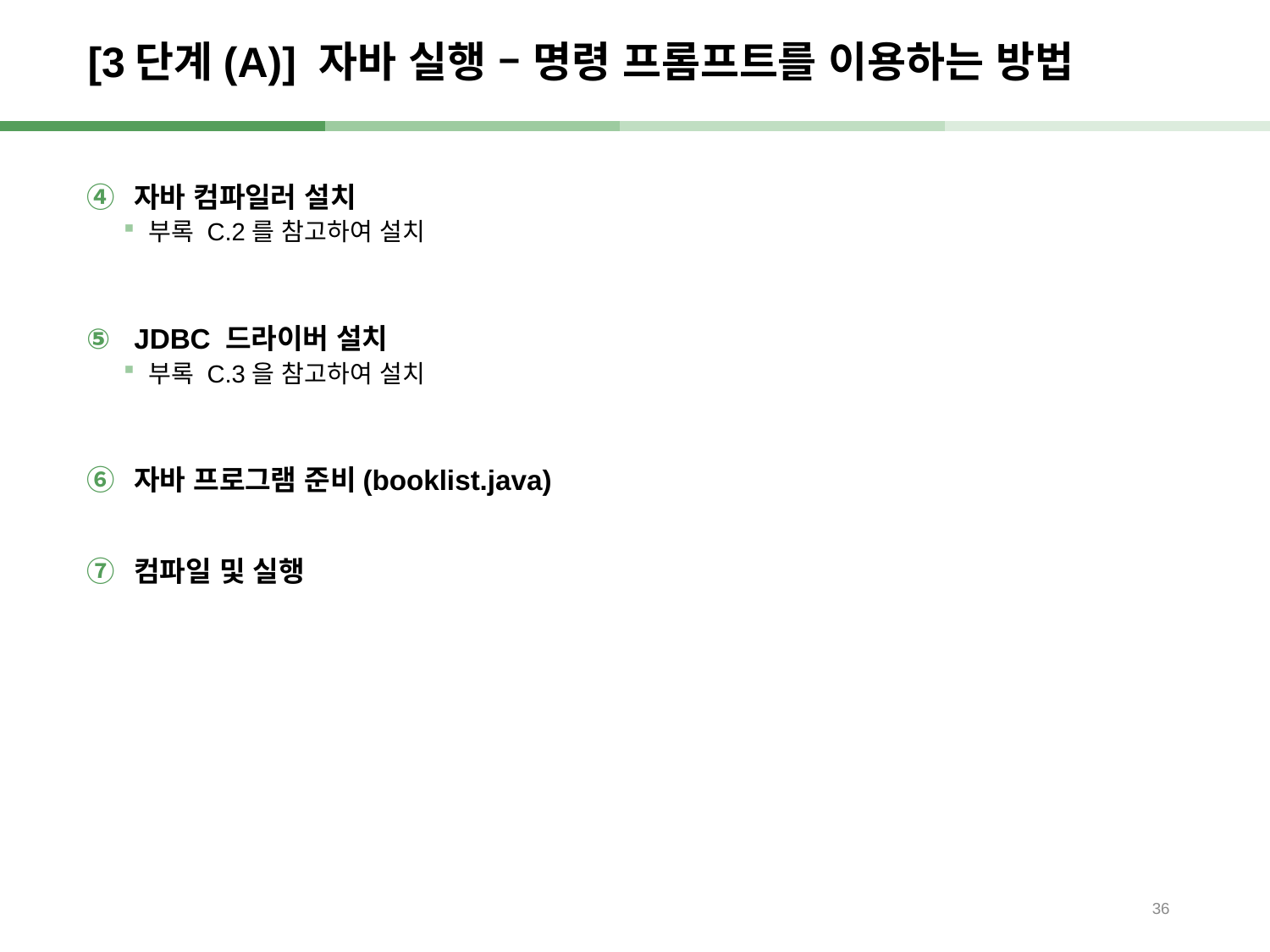

# [3단계(A)] 자바 실행 – 명령 프롬프트를 이용하는 방법
자바 컴파일러 설치
부록 C.2를 참고하여 설치

JDBC 드라이버 설치
부록 C.3을 참고하여 설치

자바 프로그램 준비(booklist.java)

컴파일 및 실행

36